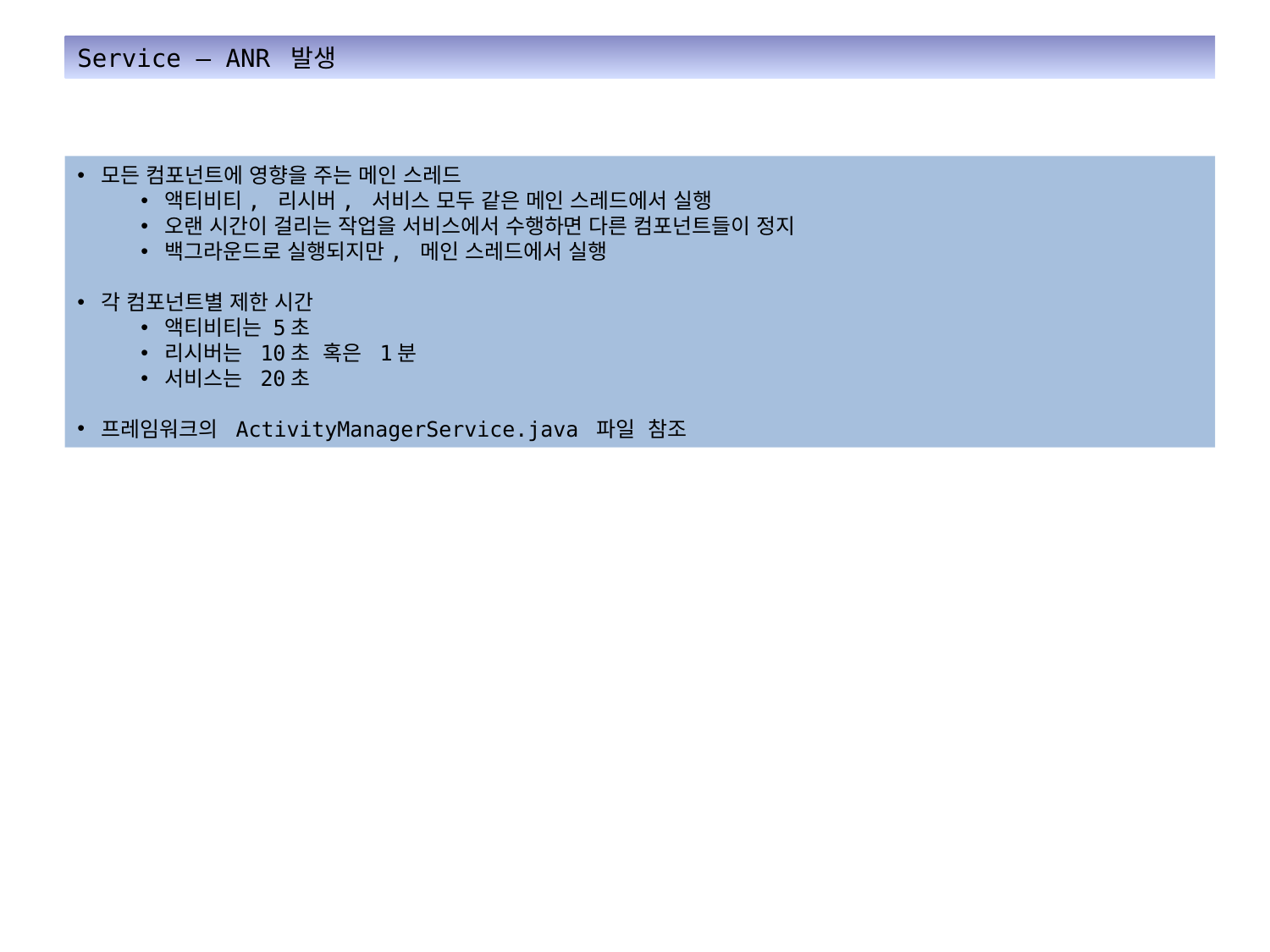

Service – ANR 발생
모든 컴포넌트에 영향을 주는 메인 스레드
액티비티, 리시버, 서비스 모두 같은 메인 스레드에서 실행
오랜 시간이 걸리는 작업을 서비스에서 수행하면 다른 컴포넌트들이 정지
백그라운드로 실행되지만, 메인 스레드에서 실행

각 컴포넌트별 제한 시간
액티비티는 5초
리시버는 10초 혹은 1분
서비스는 20초

프레임워크의 ActivityManagerService.java 파일 참조